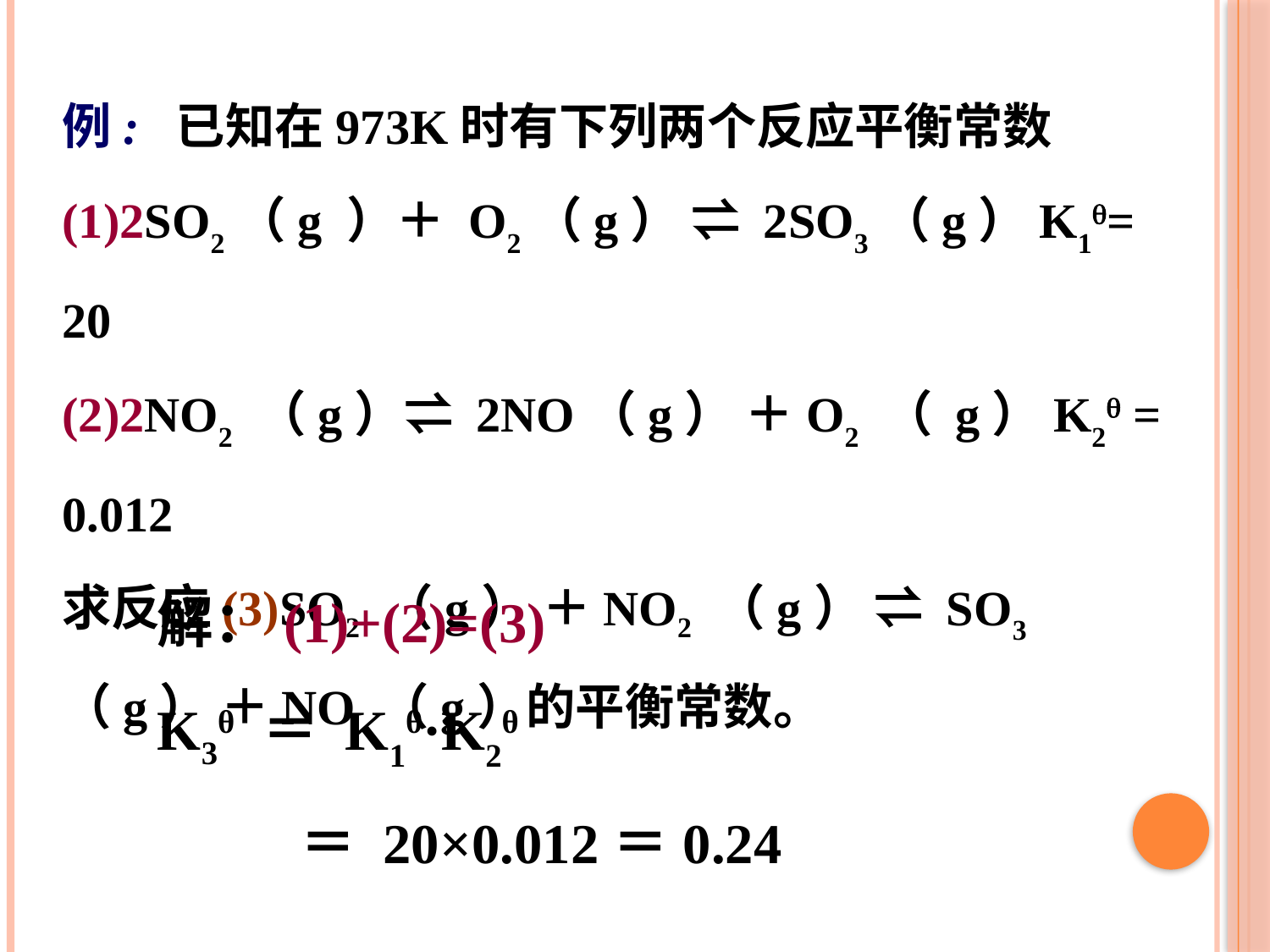

例:  已知在973K时有下列两个反应平衡常数
(1)2SO2（g ）＋ O2（g） ⇌ 2SO3（g）K1θ= 20
(2)2NO2 （g）⇌ 2NO（g） ＋O2 （ g）K2θ = 0.012
求反应(3)SO2 （g） ＋NO2 （g） ⇌ SO3 （g） ＋NO （g）的平衡常数。
解：(1)+(2)=(3)
K3θ ＝ K1θ·K2θ
          ＝ 20×0.012＝0.24
126